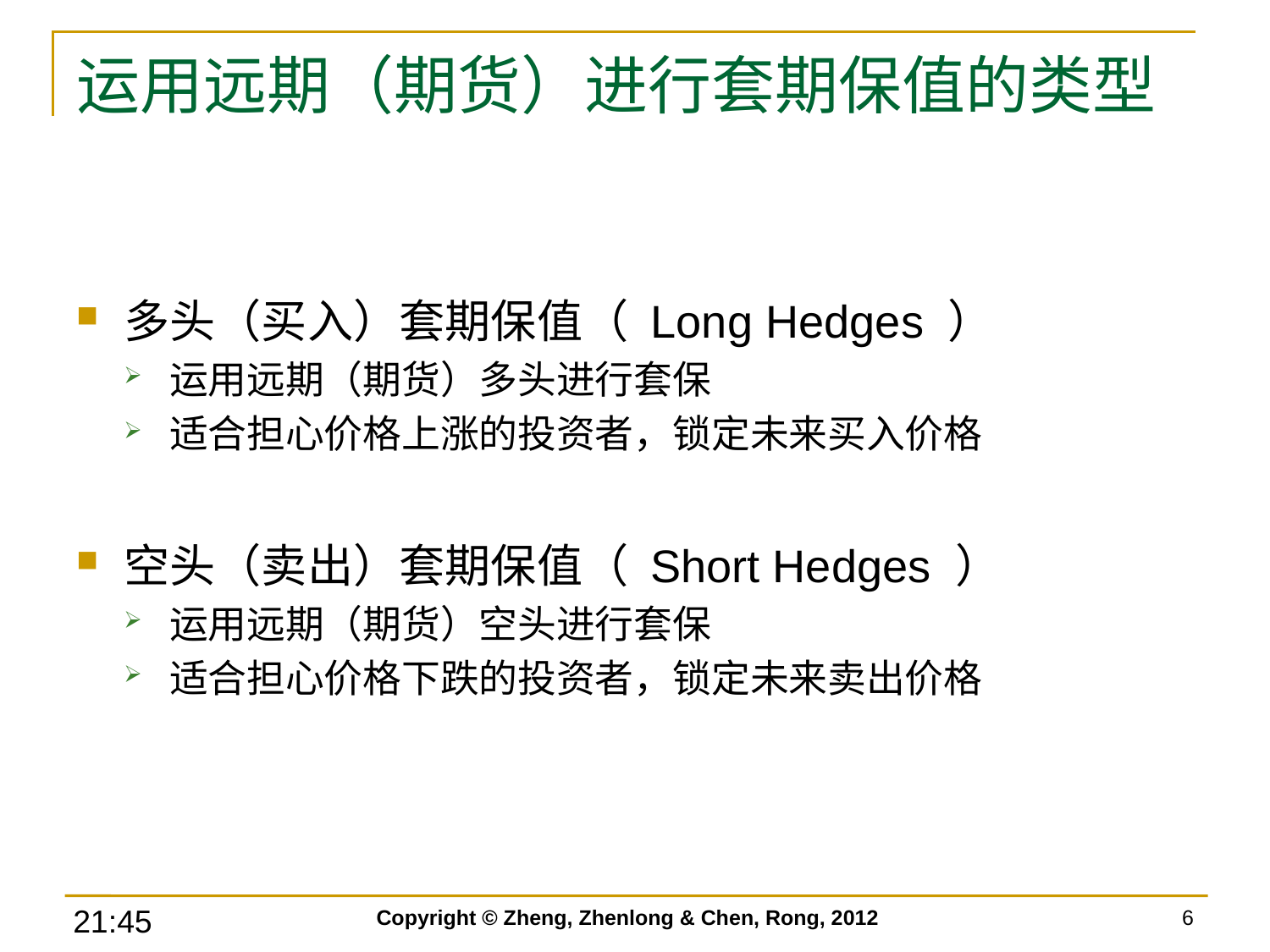

# 运用远期（期货）进行套期保值的类型

多头（买入）套期保值（ Long Hedges ）
运用远期（期货）多头进行套保
适合担心价格上涨的投资者，锁定未来买入价格

空头（卖出）套期保值（ Short Hedges ）
运用远期（期货）空头进行套保
适合担心价格下跌的投资者，锁定未来卖出价格
Copyright © Zheng, Zhenlong & Chen, Rong, 2012
6